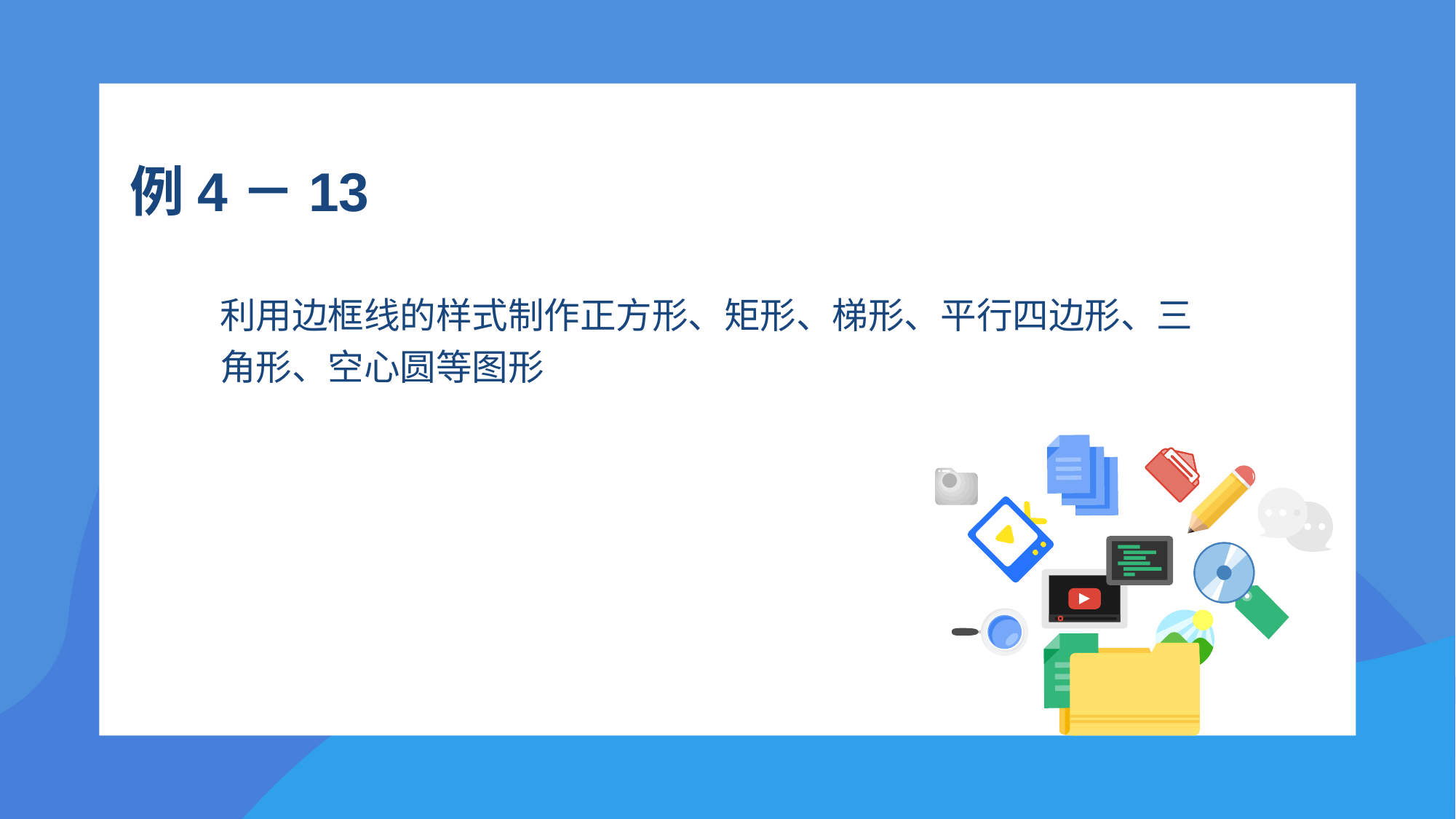

# 例4－13
利用边框线的样式制作正方形、矩形、梯形、平行四边形、三角形、空心圆等图形